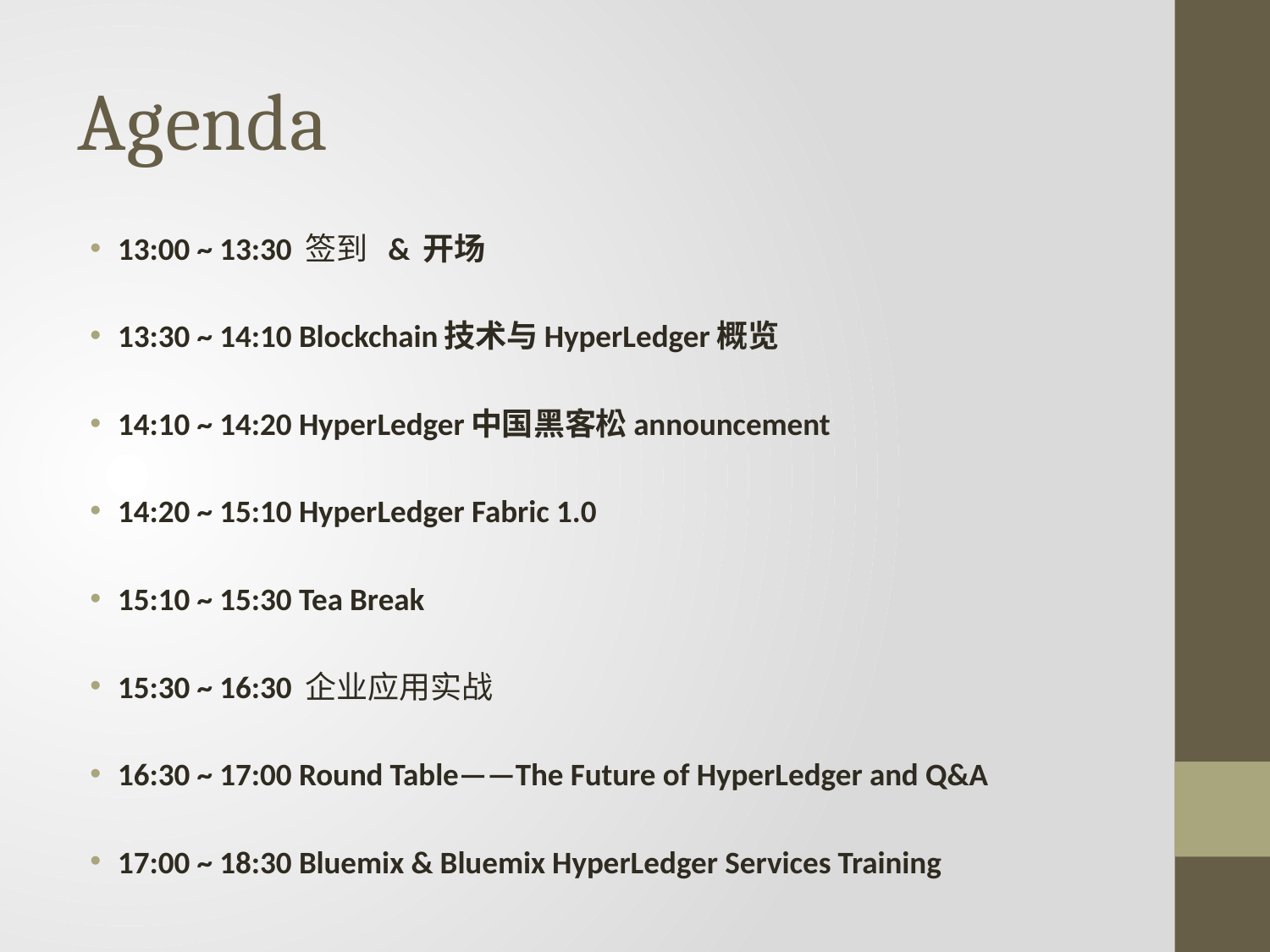

# Agenda
13:00 ~ 13:30 签到  & 开场

13:30 ~ 14:10 Blockchain技术与HyperLedger概览

14:10 ~ 14:20 HyperLedger中国黑客松announcement

14:20 ~ 15:10 HyperLedger Fabric 1.0

15:10 ~ 15:30 Tea Break

15:30 ~ 16:30 企业应用实战

16:30 ~ 17:00 Round Table——The Future of HyperLedger and Q&A

17:00 ~ 18:30 Bluemix & Bluemix HyperLedger Services Training